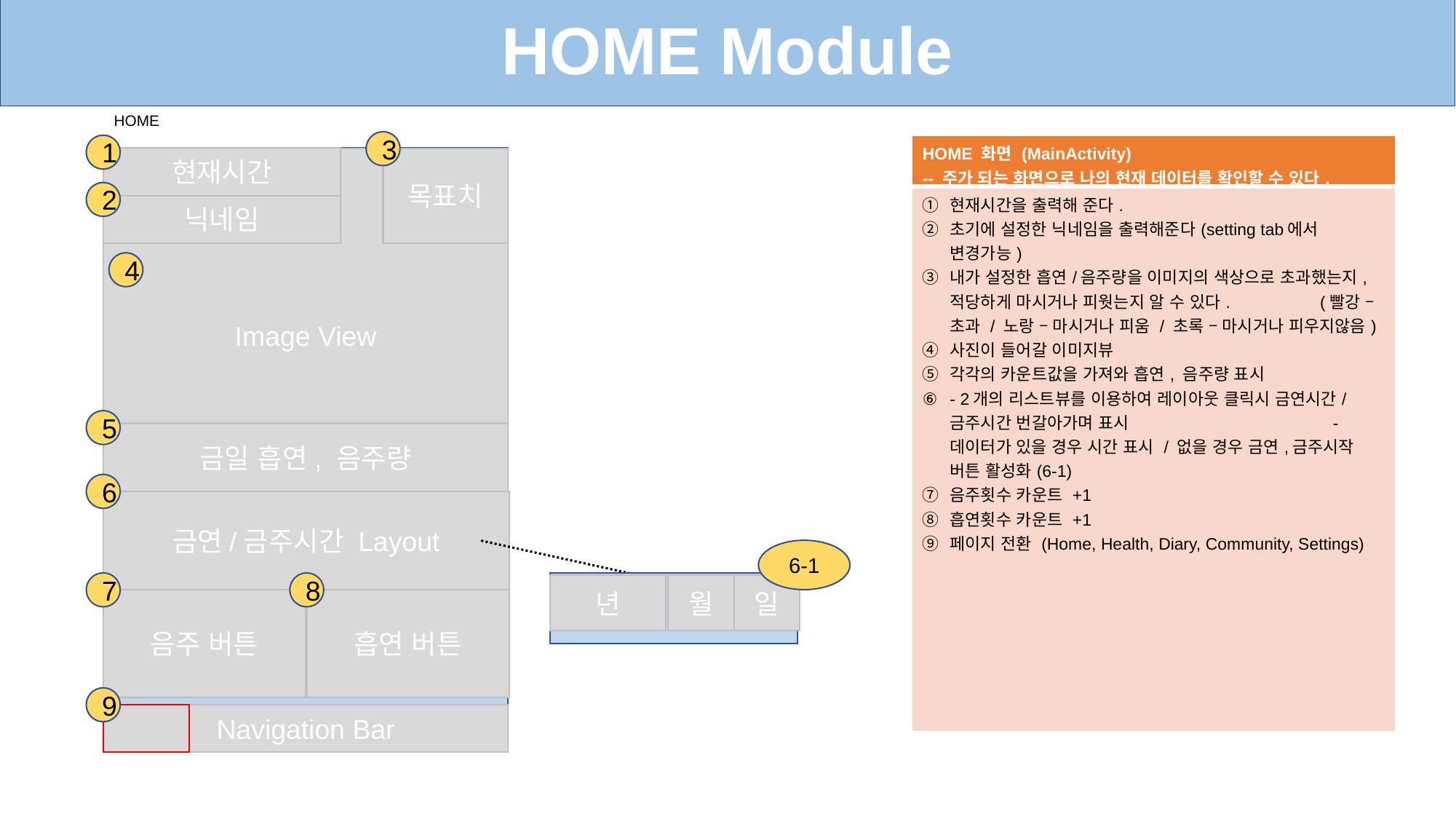

HOME Module
HOME
3
1
| HOME 화면 (MainActivity) -- 주가 되는 화면으로 나의 현재 데이터를 확인할 수 있다. |
| --- |
| 현재시간을 출력해 준다. 초기에 설정한 닉네임을 출력해준다(setting tab에서 변경가능) 내가 설정한 흡연/음주량을 이미지의 색상으로 초과했는지, 적당하게 마시거나 피웟는지 알 수 있다. (빨강 – 초과 / 노랑 – 마시거나 피움 / 초록 – 마시거나 피우지않음) 사진이 들어갈 이미지뷰 각각의 카운트값을 가져와 흡연, 음주량 표시 - 2개의 리스트뷰를 이용하여 레이아웃 클릭시 금연시간/금주시간 번갈아가며 표시 - 데이터가 있을 경우 시간 표시 / 없을 경우 금연,금주시작 버튼 활성화(6-1) 음주횟수 카운트 +1 흡연횟수 카운트 +1 페이지 전환 (Home, Health, Diary, Community, Settings) |
현재시간

Image View
목표치
2
닉네임
4
5
금일 흡연, 음주량
6
금연/금주시간 Layout
6-1
7
8

년
월
일
음주 버튼
흡연 버튼
9
Navigation Bar